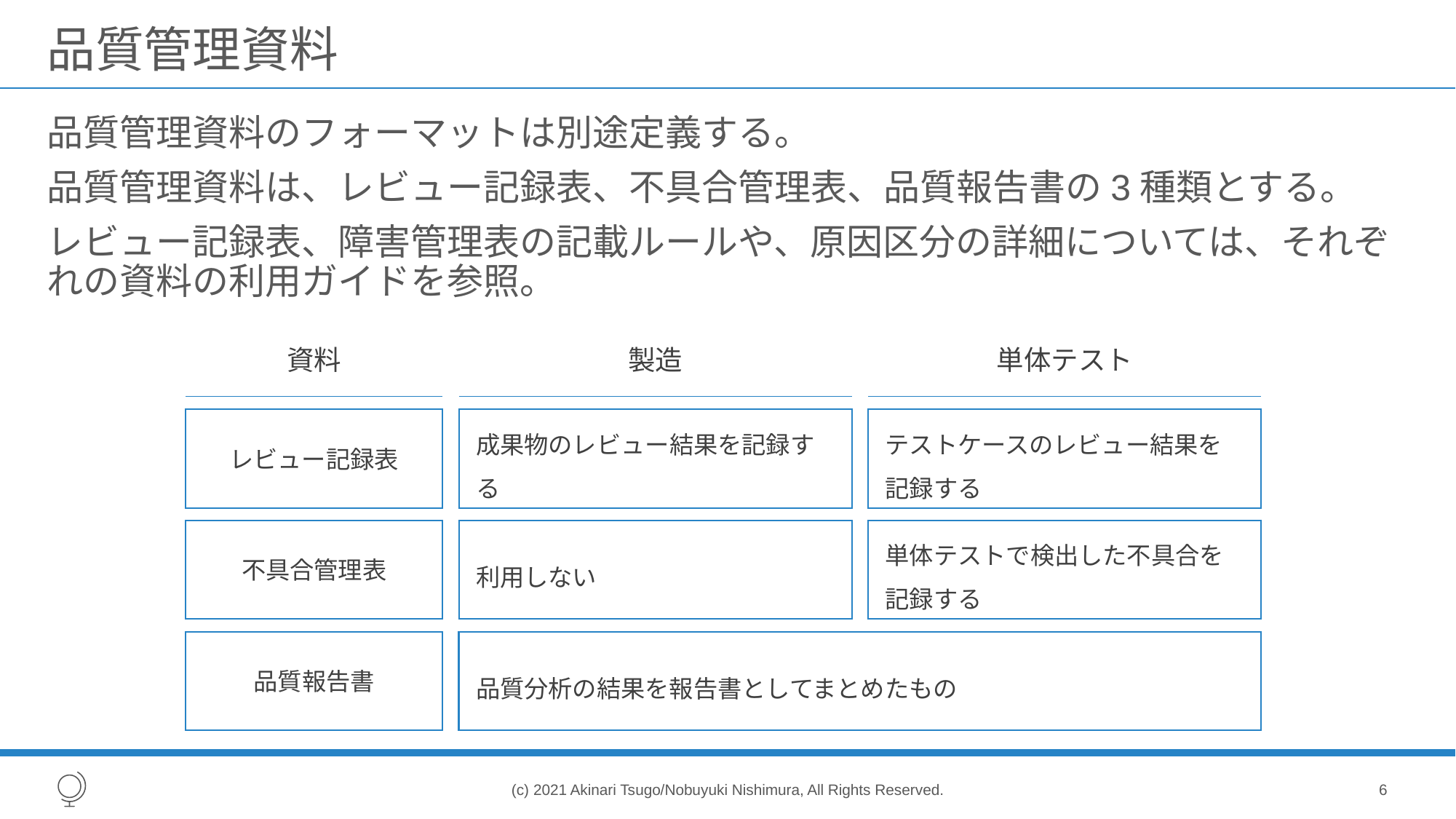

# 品質管理資料
品質管理資料のフォーマットは別途定義する。
品質管理資料は、レビュー記録表、不具合管理表、品質報告書の3種類とする。
レビュー記録表、障害管理表の記載ルールや、原因区分の詳細については、それぞれの資料の利用ガイドを参照。
資料
製造
単体テスト
レビュー記録表
成果物のレビュー結果を記録する
テストケースのレビュー結果を記録する
不具合管理表
利用しない
単体テストで検出した不具合を記録する
品質報告書
品質分析の結果を報告書としてまとめたもの